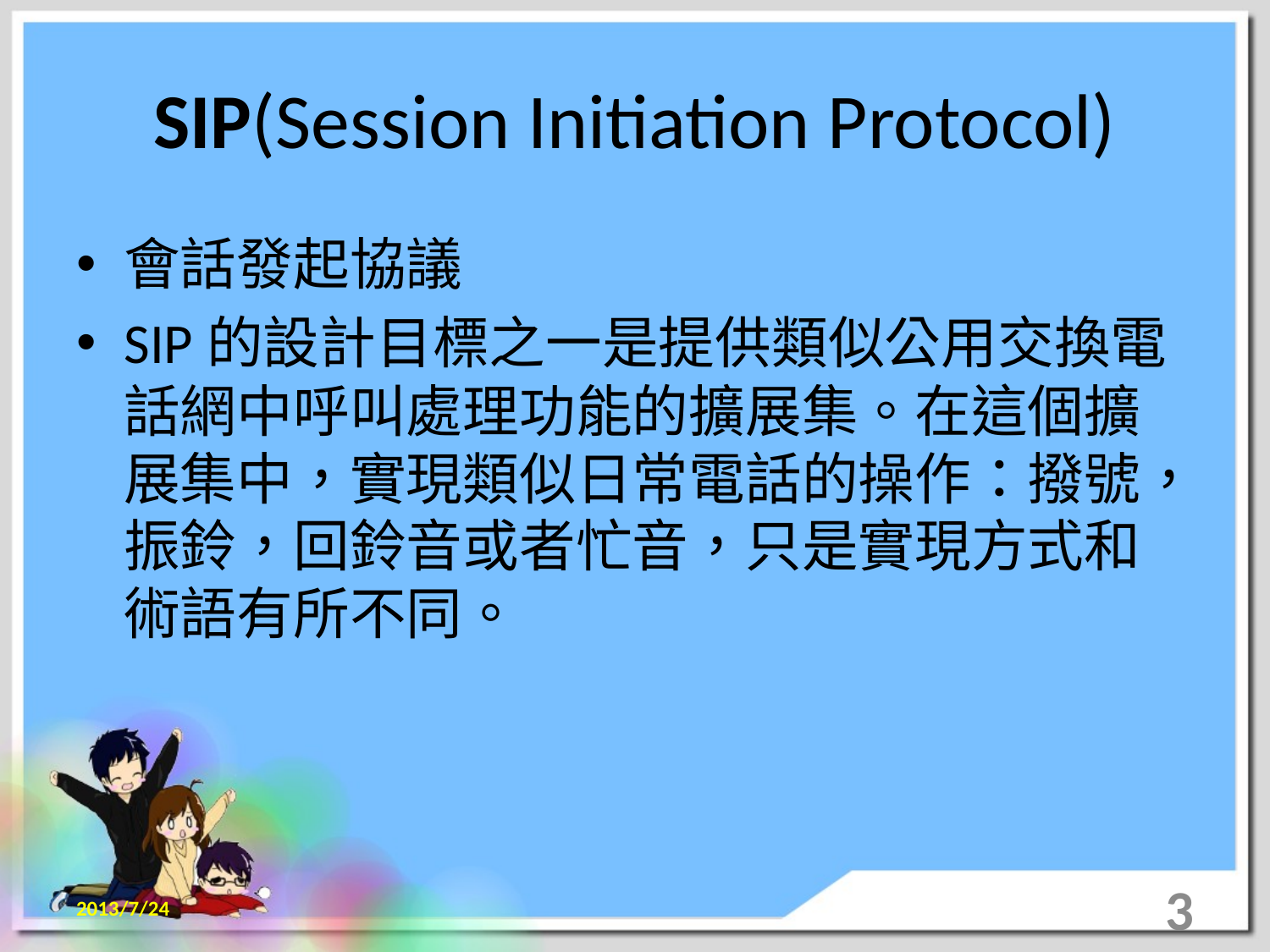

# SIP(Session Initiation Protocol)
會話發起協議
SIP的設計目標之一是提供類似公用交換電話網中呼叫處理功能的擴展集。在這個擴展集中，實現類似日常電話的操作：撥號，振鈴，回鈴音或者忙音，只是實現方式和術語有所不同。
2013/7/24
3